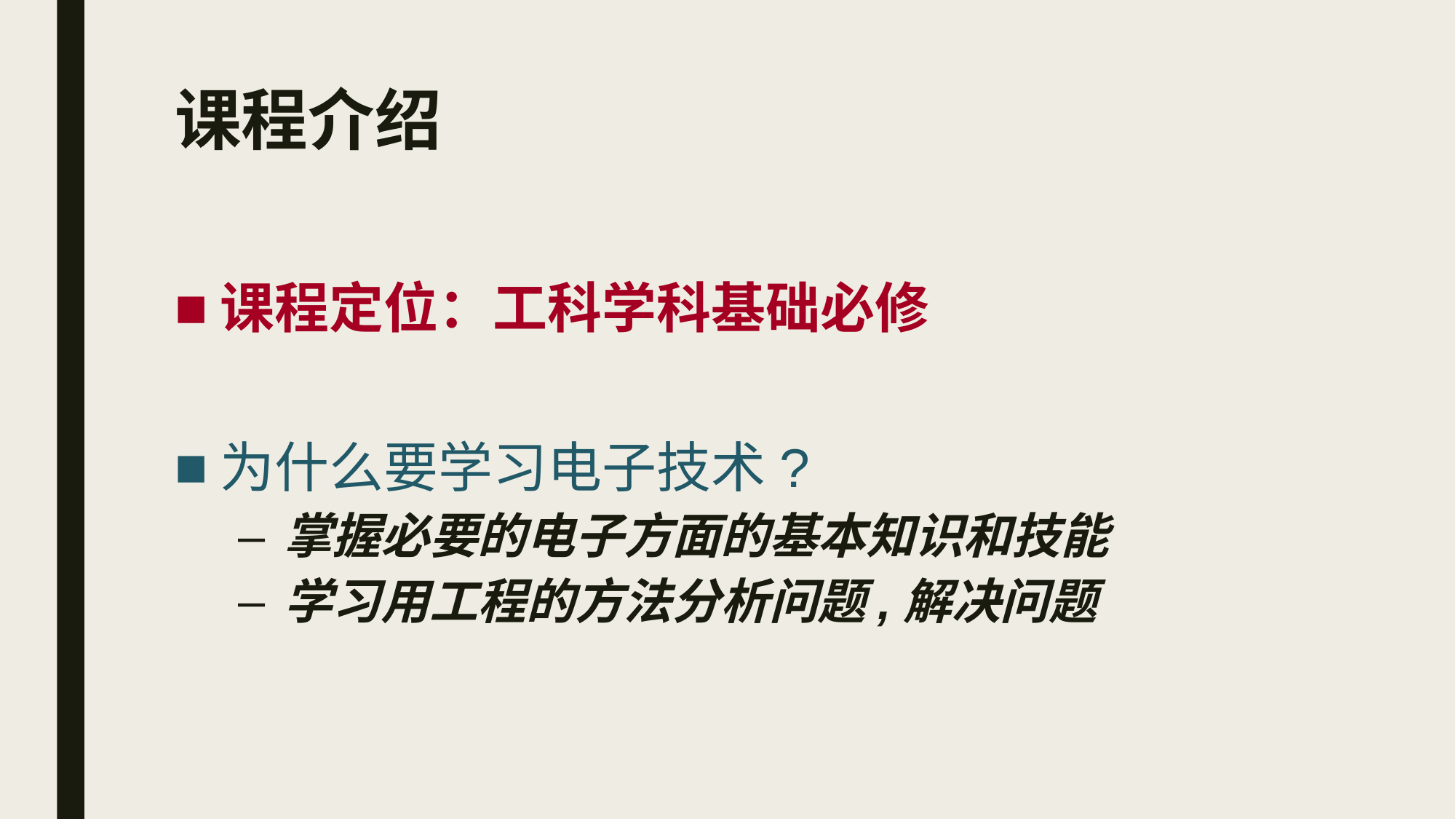

# 课程介绍
课程定位：工科学科基础必修

为什么要学习电子技术?
掌握必要的电子方面的基本知识和技能
学习用工程的方法分析问题,解决问题